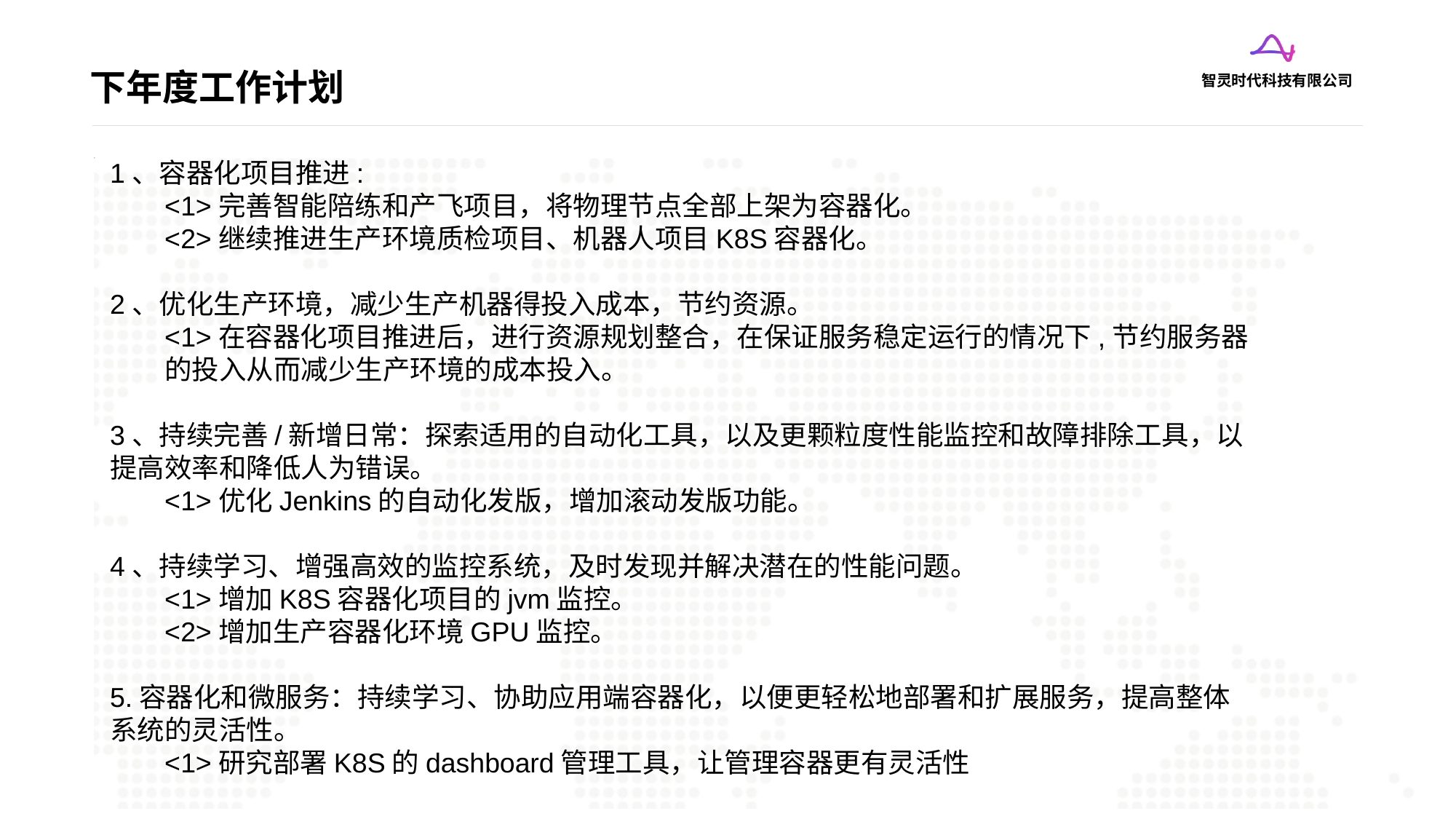

# 下年度工作计划
1、容器化项目推进:
<1>完善智能陪练和产飞项目，将物理节点全部上架为容器化。
<2>继续推进生产环境质检项目、机器人项目K8S容器化。

2、优化生产环境，减少生产机器得投入成本，节约资源。
<1>在容器化项目推进后，进行资源规划整合，在保证服务稳定运行的情况下,节约服务器的投入从而减少生产环境的成本投入。

3、持续完善/新增日常：探索适用的自动化工具，以及更颗粒度性能监控和故障排除工具，以提高效率和降低人为错误。
<1>优化Jenkins的自动化发版，增加滚动发版功能。

4、持续学习、增强高效的监控系统，及时发现并解决潜在的性能问题。
<1>增加K8S容器化项目的jvm监控。
<2>增加生产容器化环境GPU监控。

5.容器化和微服务：持续学习、协助应用端容器化，以便更轻松地部署和扩展服务，提高整体系统的灵活性。
<1>研究部署K8S的dashboard管理工具，让管理容器更有灵活性